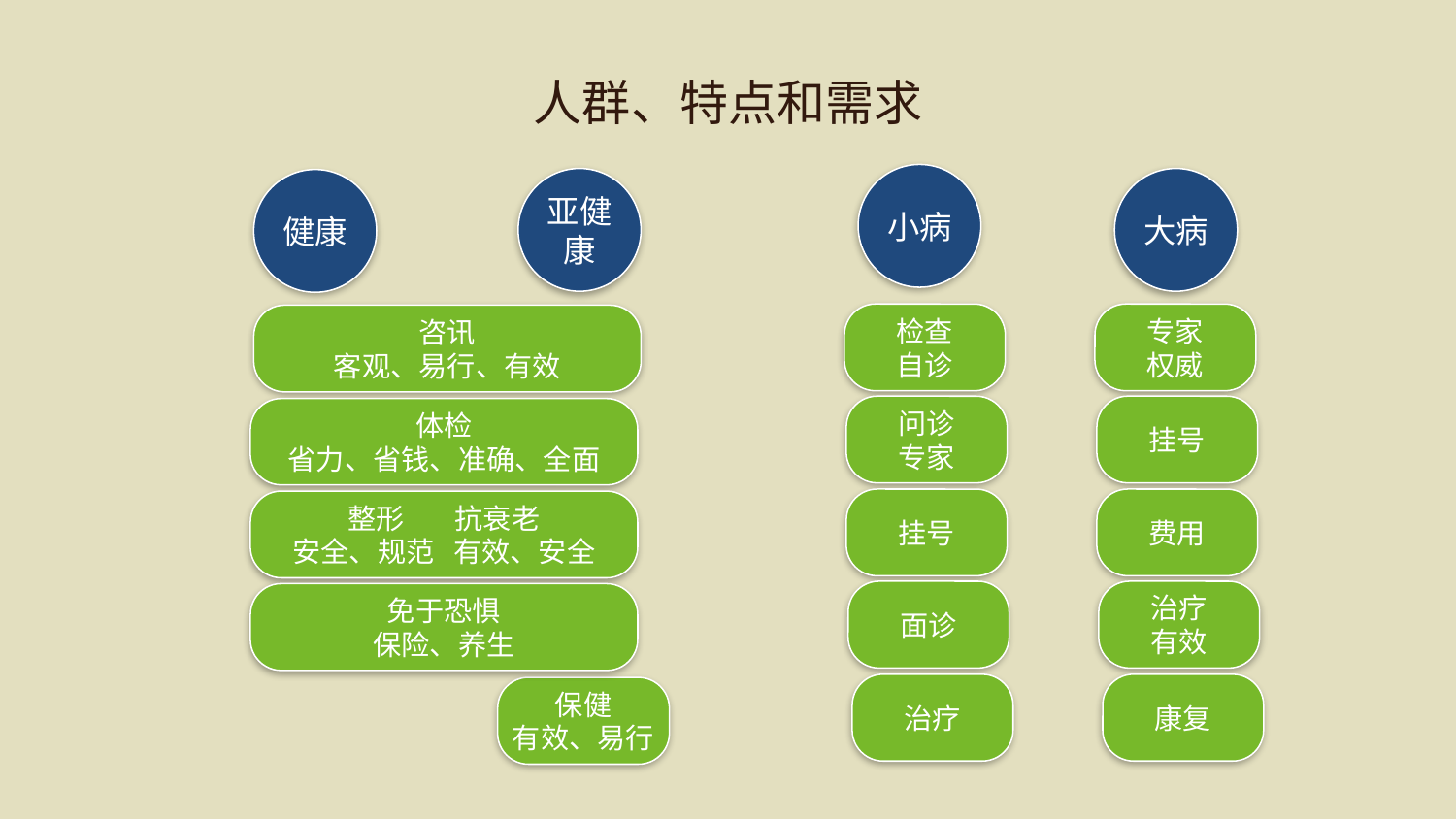

# 人群、特点和需求
小病
亚健康
大病
健康
检查
自诊
专家
权威
咨讯
客观、易行、有效
问诊
专家
挂号
体检
省力、省钱、准确、全面
挂号
费用
整形        抗衰老
安全、规范   有效、安全
面诊
治疗
有效
免于恐惧
保险、养生
治疗
康复
保健
有效、易行